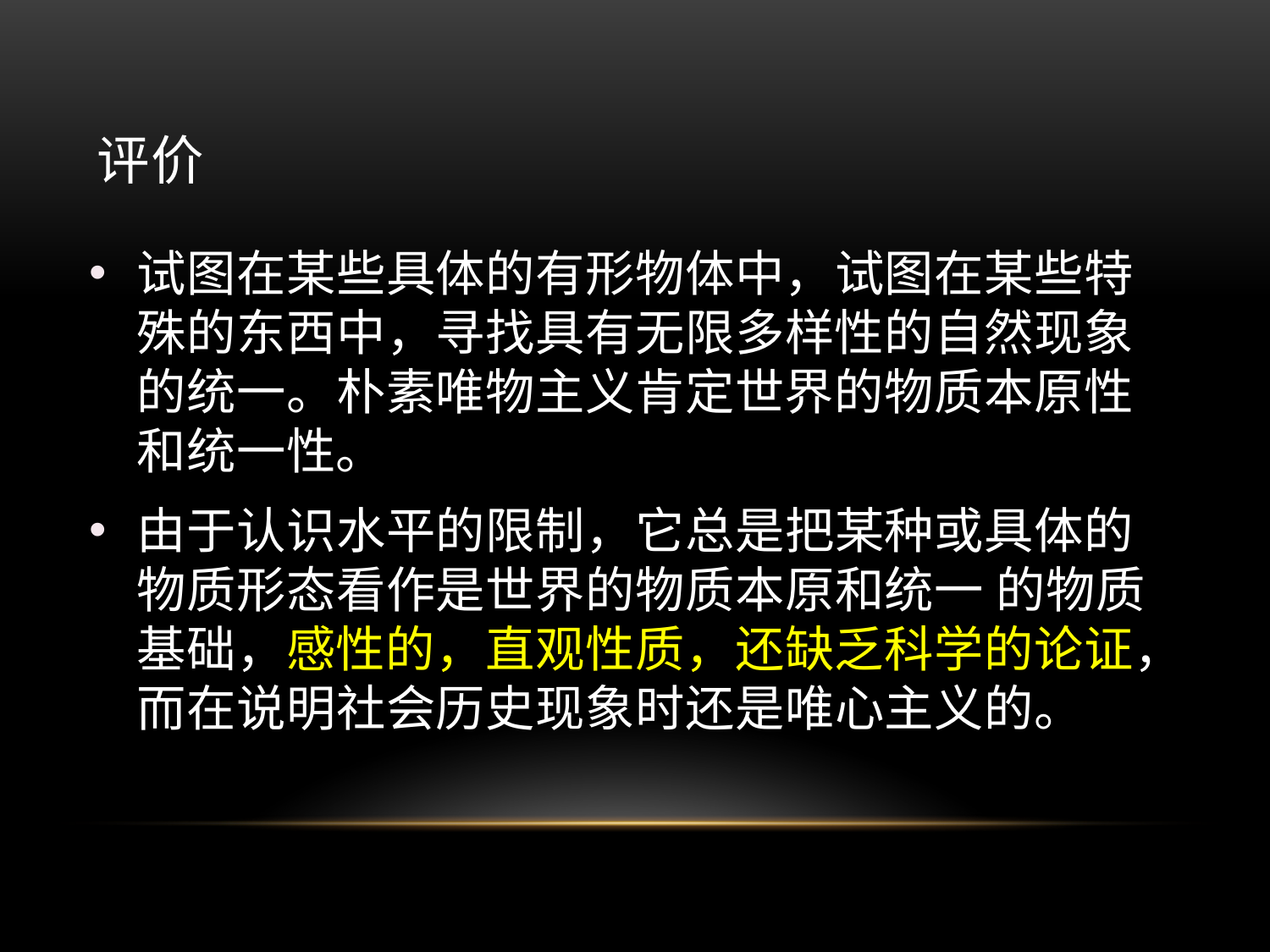

# 评价
试图在某些具体的有形物体中，试图在某些特殊的东西中，寻找具有无限多样性的自然现象的统一。朴素唯物主义肯定世界的物质本原性和统一性。
由于认识水平的限制，它总是把某种或具体的物质形态看作是世界的物质本原和统一 的物质基础，感性的，直观性质，还缺乏科学的论证，而在说明社会历史现象时还是唯心主义的。